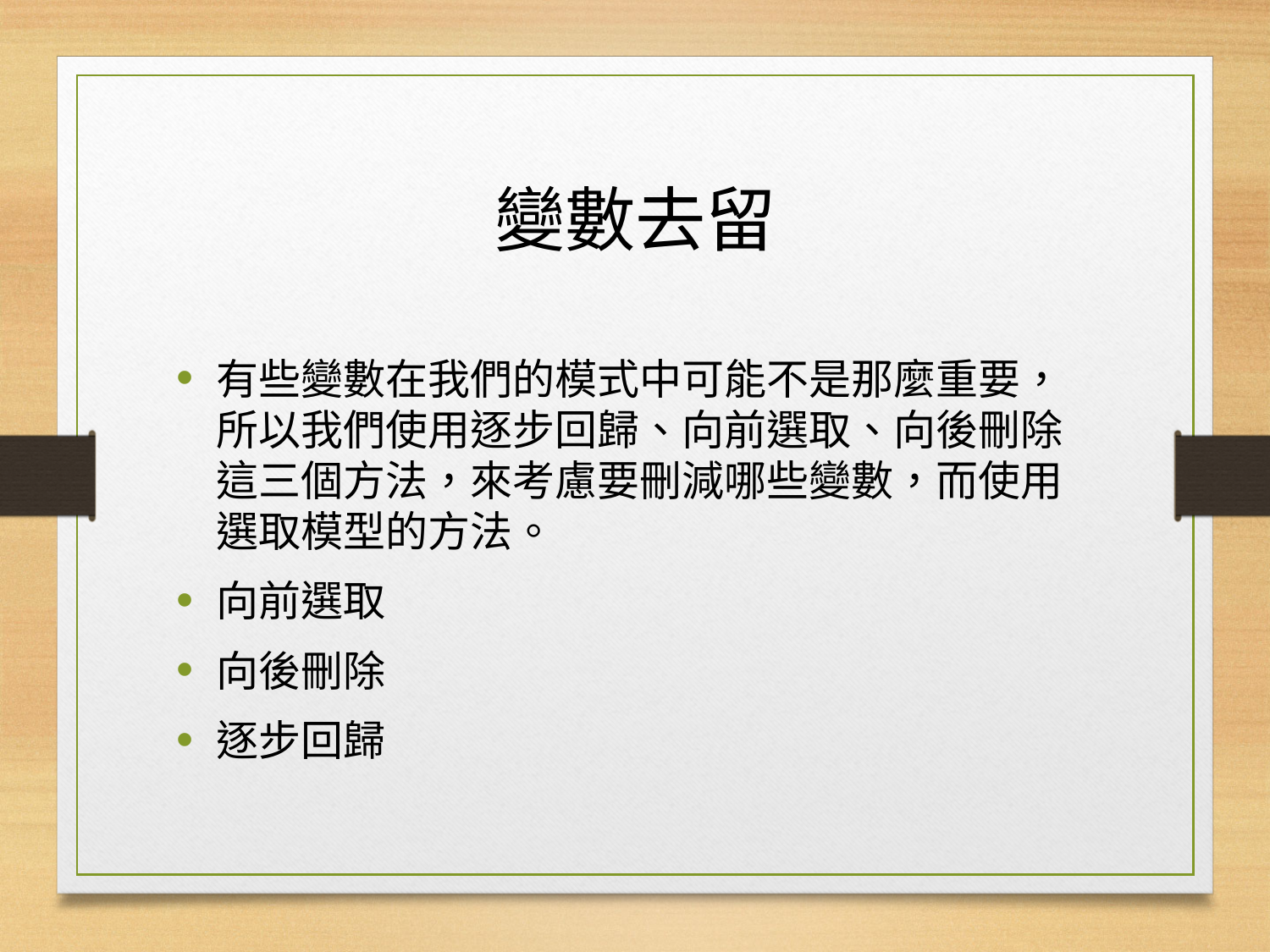

# 變數去留
有些變數在我們的模式中可能不是那麼重要，所以我們使用逐步回歸、向前選取、向後刪除這三個方法，來考慮要刪減哪些變數，而使用選取模型的方法。
向前選取
向後刪除
逐步回歸